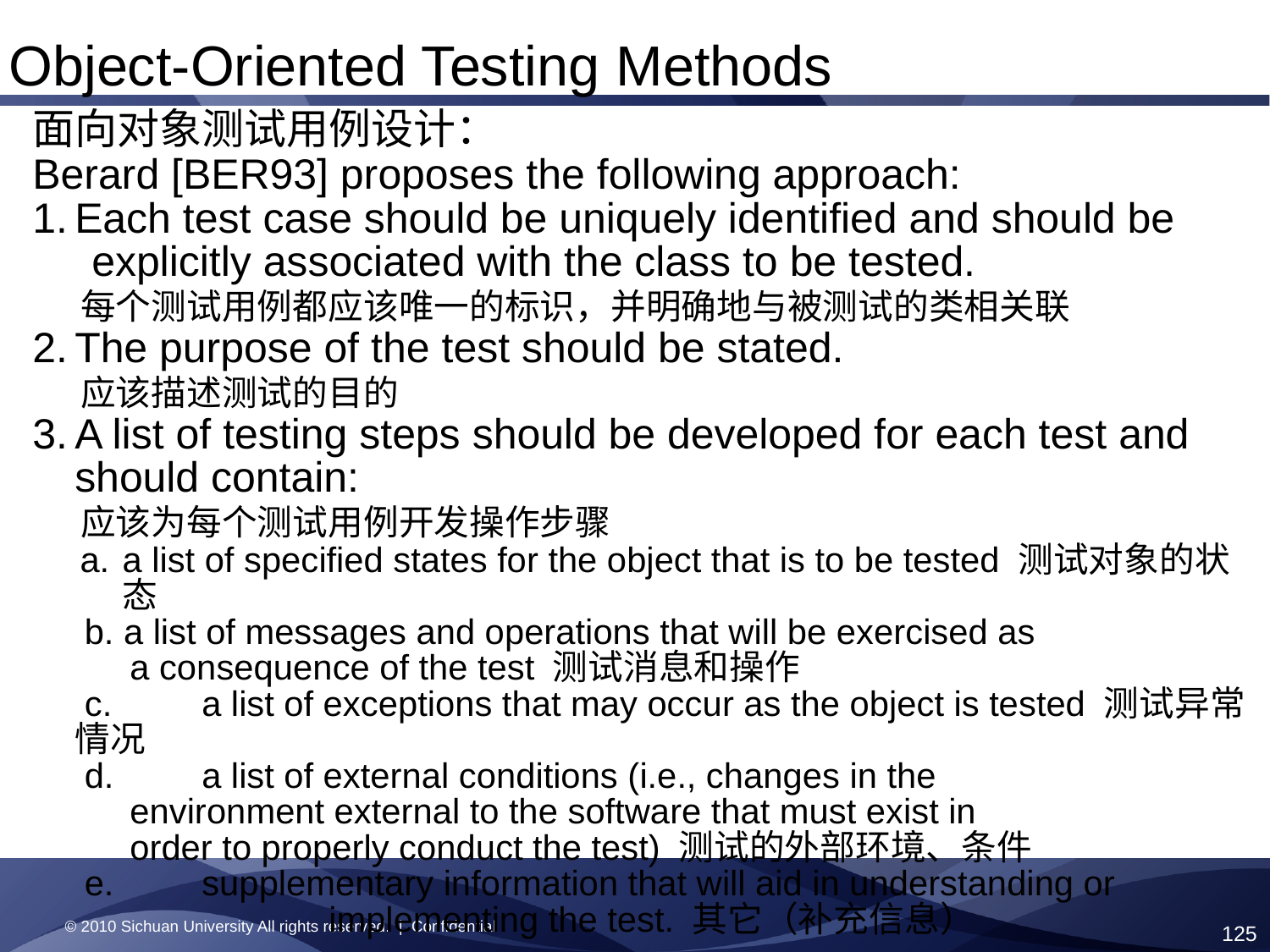

Object-Oriented Testing Methods
面向对象测试用例设计：
Berard [BER93] proposes the following approach:
Each test case should be uniquely identified and should be
     explicitly associated with the class to be tested.
    每个测试用例都应该唯一的标识，并明确地与被测试的类相关联
2.	The purpose of the test should be stated.
    应该描述测试的目的
A list of testing steps should be developed for each test and should contain:
    应该为每个测试用例开发操作步骤
a.	a list of specified states for the object that is to be tested 测试对象的状态
	 b. a list of messages and operations that will be exercised as
          a consequence of the test 测试消息和操作
	 c.	a list of exceptions that may occur as the object is tested 测试异常情况
	 d.	a list of external conditions (i.e., changes in the
          environment external to the software that must exist in
          order to properly conduct the test) 测试的外部环境、条件
	 e.	supplementary information that will aid in understanding or
    			implementing the test. 其它（补充信息）
© 2010 Sichuan University All rights reserved.  |  Confidential
125